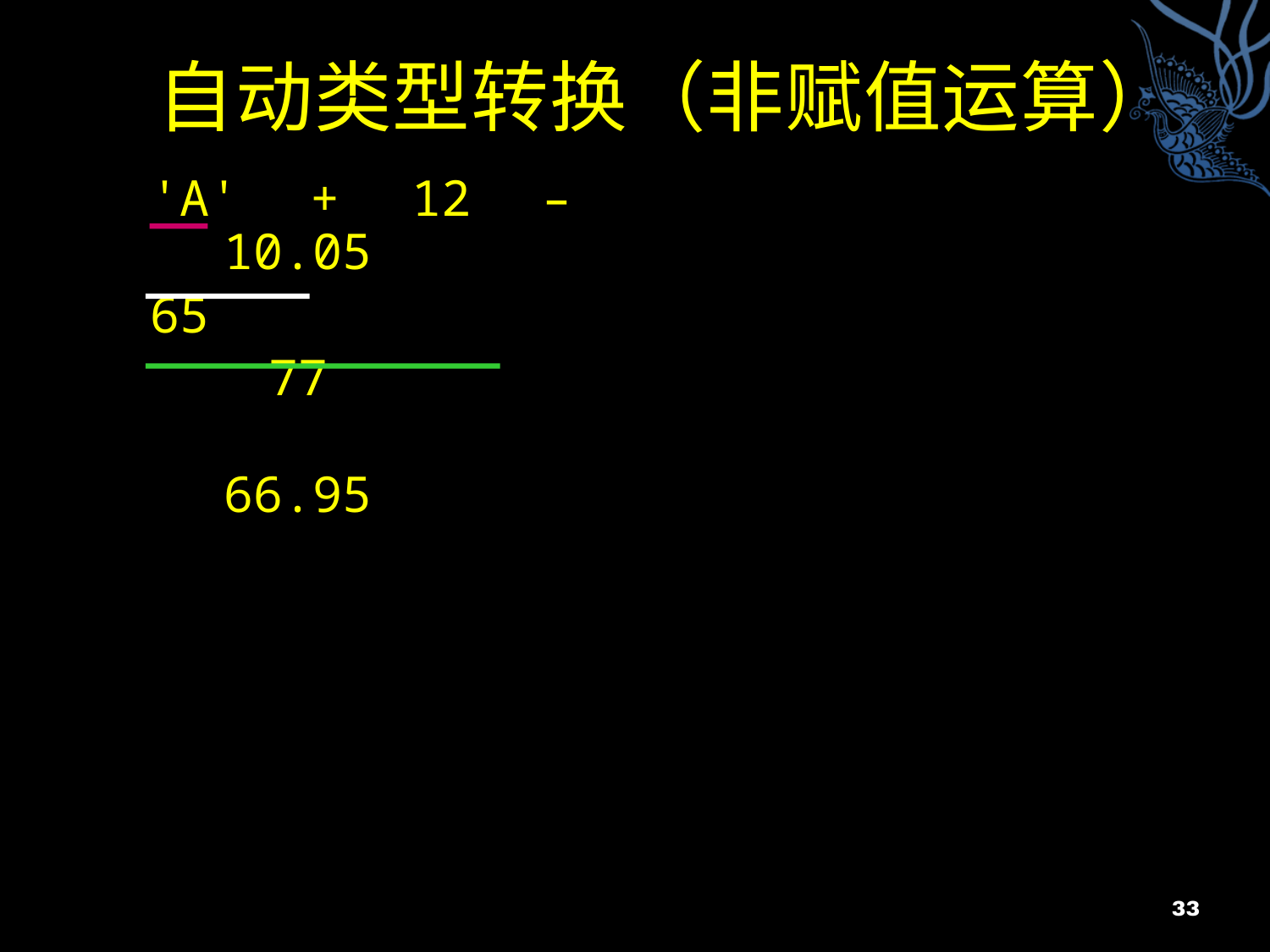

# 自动类型转换（非赋值运算）
'A' + 12 – 10.05
65
    77
           66.95

33